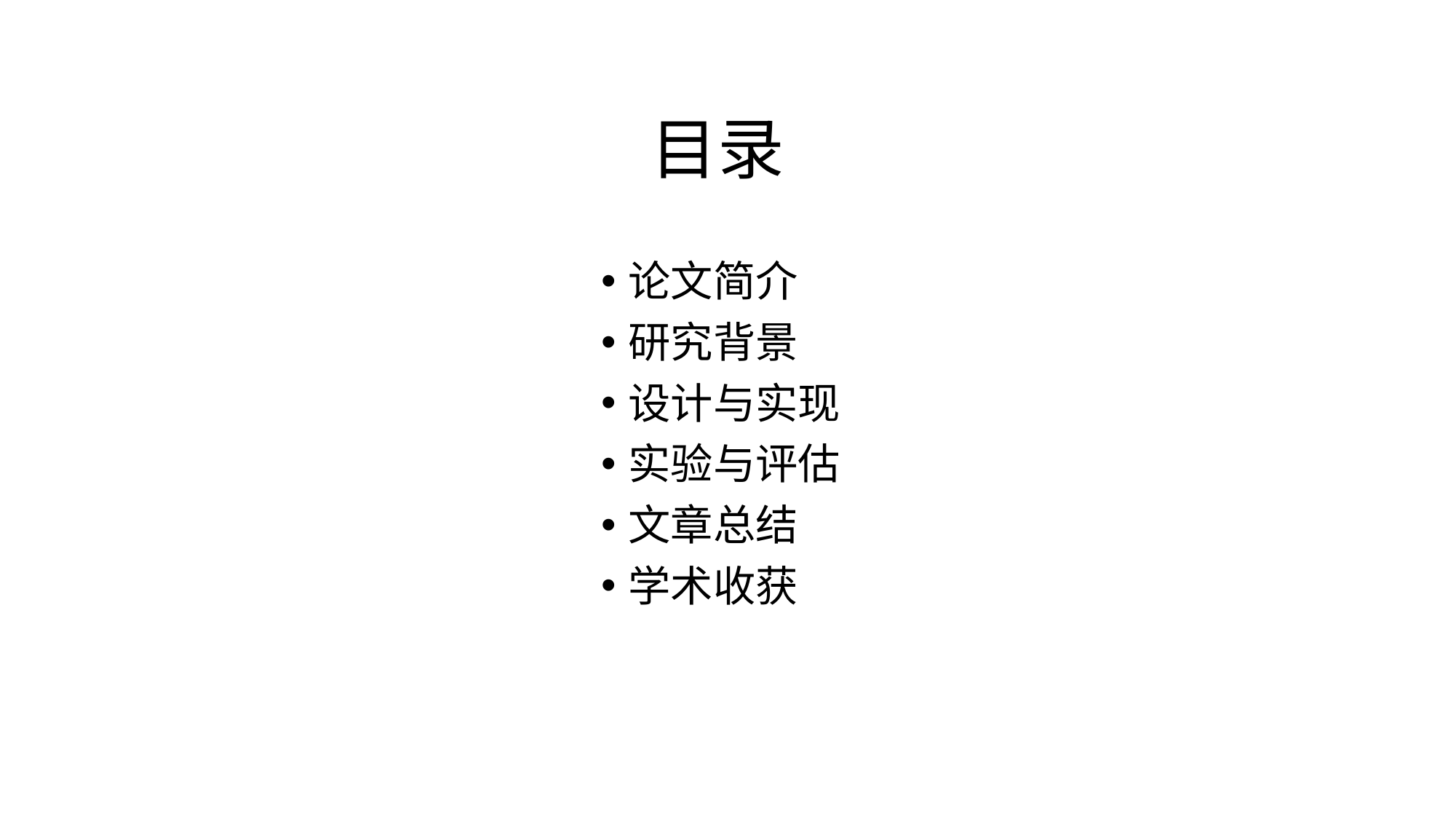

# 目录
论文简介
研究背景
设计与实现
实验与评估
文章总结
学术收获